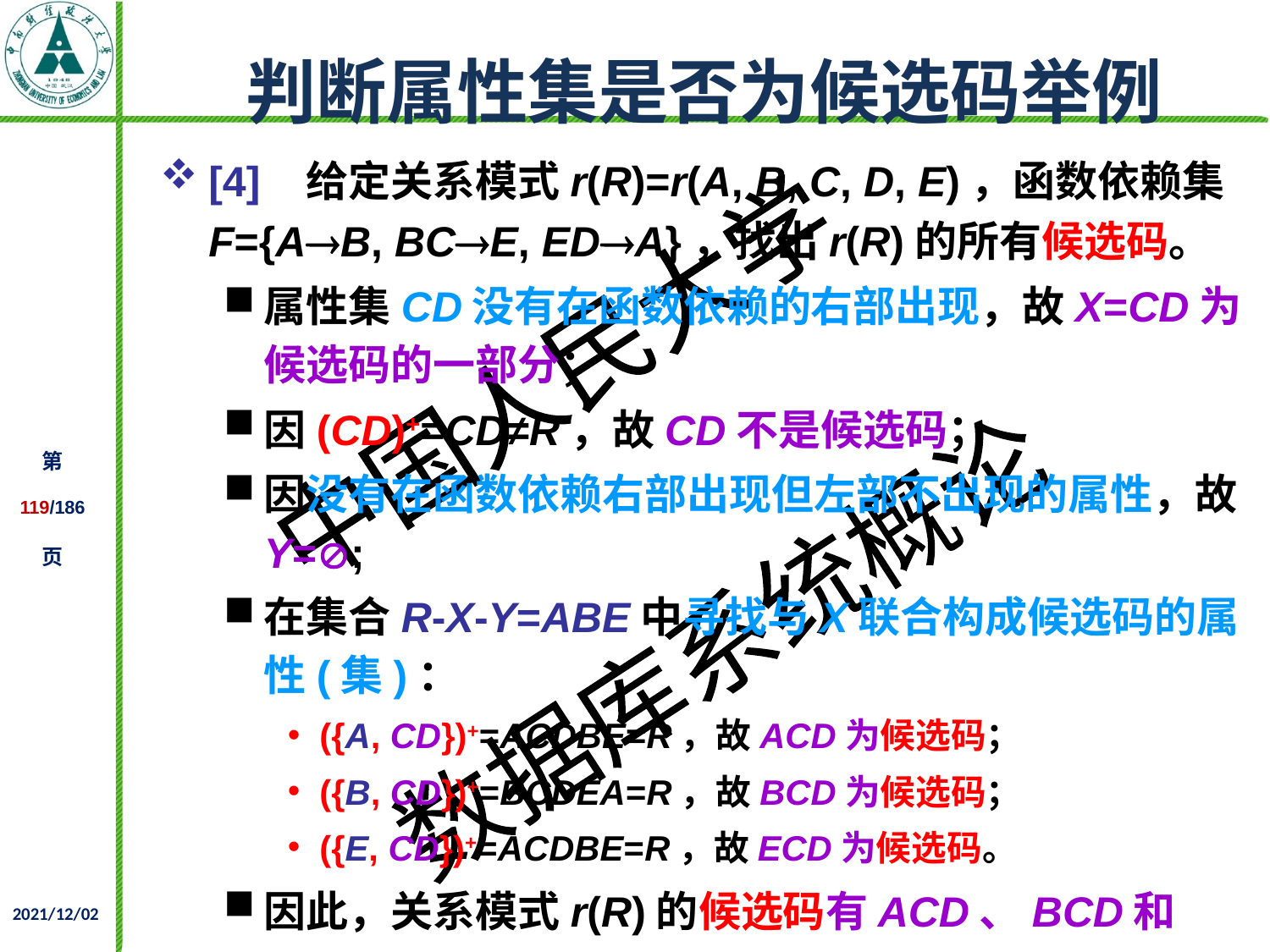

# 判断属性集是否为候选码举例
[4]   给定关系模式r(R)=r(A, B, C, D, E)，函数依赖集F={A→B, BC→E, ED→A}，找出r(R)的所有候选码。
属性集CD没有在函数依赖的右部出现，故X=CD为候选码的一部分；
因(CD)+=CD≠R，故CD不是候选码；
因没有在函数依赖右部出现但左部不出现的属性，故Y=∅;
在集合R-X-Y=ABE中寻找与X联合构成候选码的属性(集)：
({A, CD})+=ACDBE=R，故ACD为候选码；
({B, CD})+=BCDEA=R，故BCD为候选码；
({E, CD})+=ACDBE=R，故ECD为候选码。
因此，关系模式r(R)的候选码有ACD、BCD和ECD。
2021/12/02